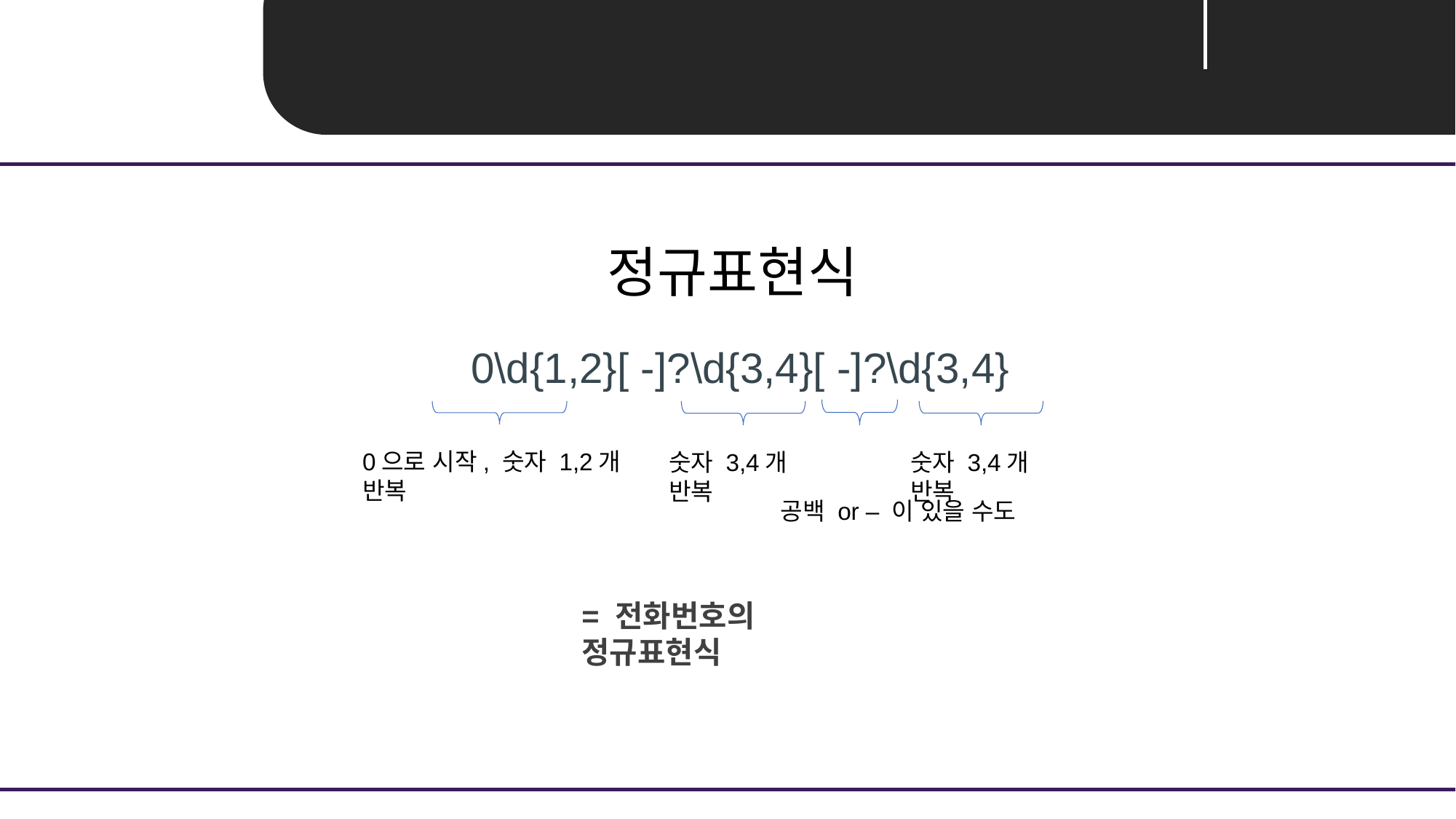

Unit  01 ㅣ  정규표현식
정규표현식
0\d{1,2}[ -]?\d{3,4}[ -]?\d{3,4}

0으로 시작, 숫자 1,2개 반복
숫자 3,4개 반복
숫자 3,4개 반복
공백 or – 이 있을 수도
= 전화번호의 정규표현식